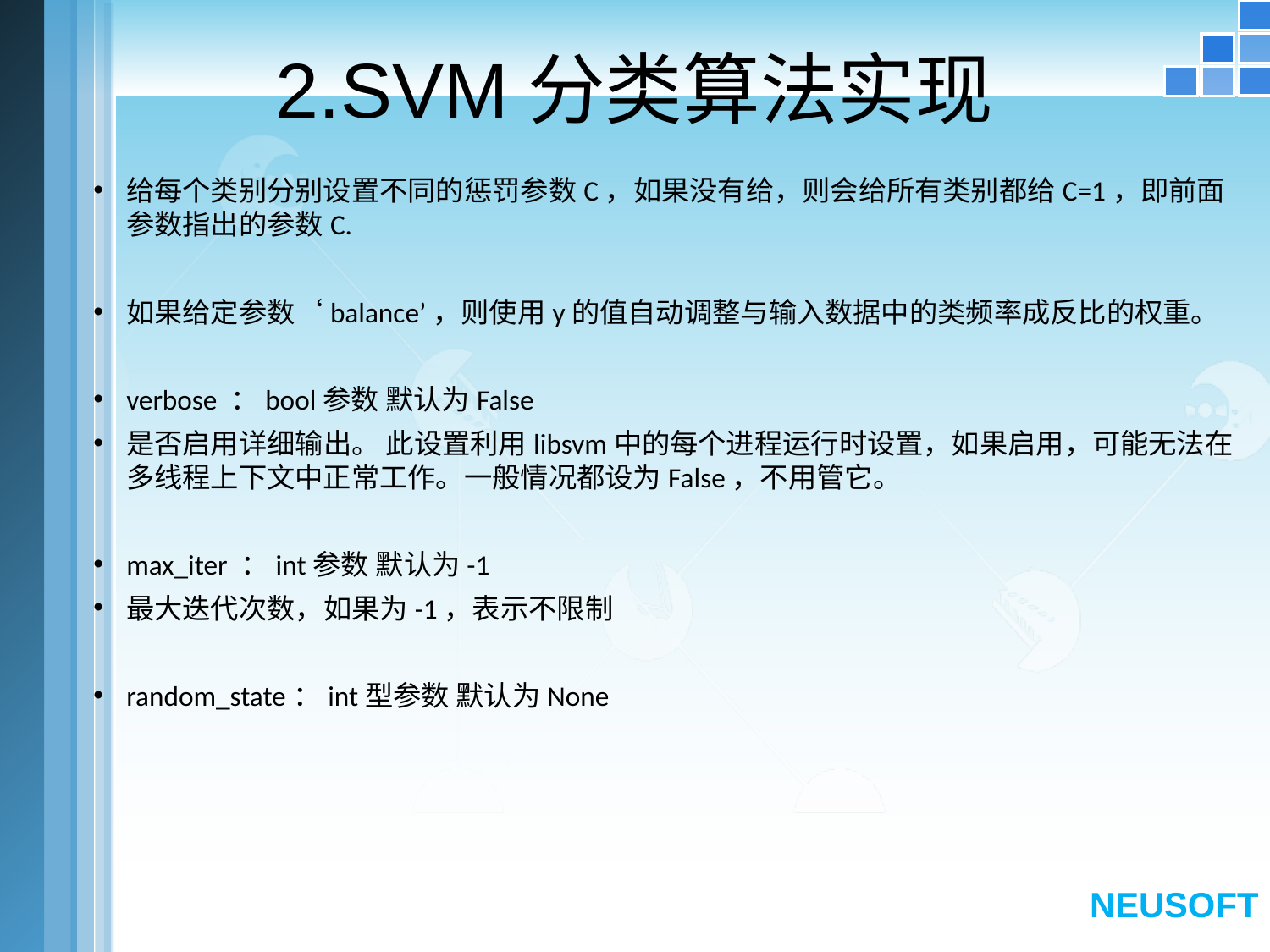

# 2.SVM分类算法实现
给每个类别分别设置不同的惩罚参数C，如果没有给，则会给所有类别都给C=1，即前面参数指出的参数C.

如果给定参数‘balance’，则使用y的值自动调整与输入数据中的类频率成反比的权重。

verbose ：bool参数 默认为False
是否启用详细输出。 此设置利用libsvm中的每个进程运行时设置，如果启用，可能无法在多线程上下文中正常工作。一般情况都设为False，不用管它。

max_iter ：int参数 默认为-1
最大迭代次数，如果为-1，表示不限制

random_state：int型参数 默认为None